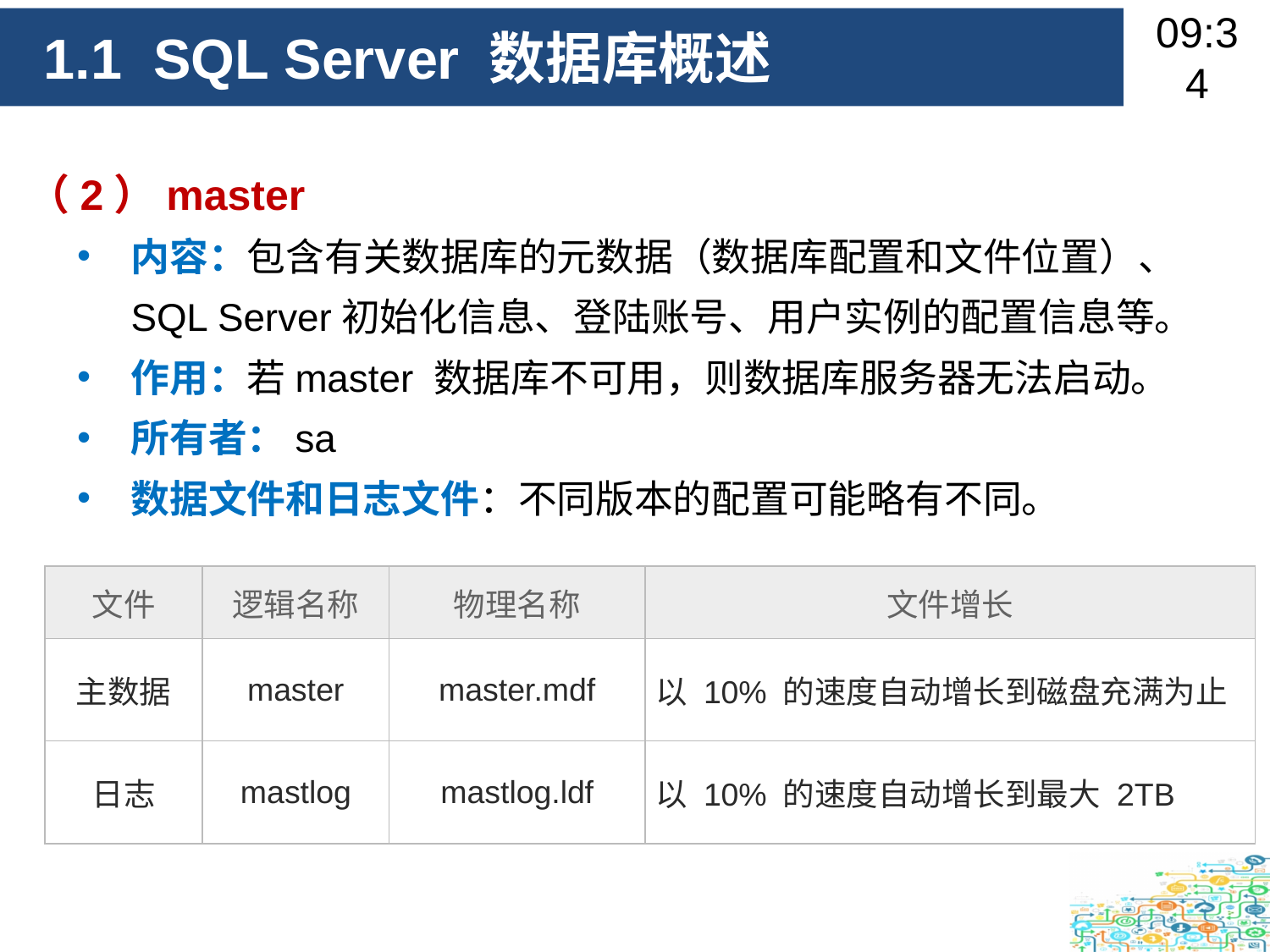

09:34
  1.1  SQL Server 数据库概述
（2）master
内容：包含有关数据库的元数据（数据库配置和文件位置）、 SQL Server初始化信息、登陆账号、用户实例的配置信息等。
作用：若master 数据库不可用，则数据库服务器无法启动。
所有者：sa
数据文件和日志文件：不同版本的配置可能略有不同。

| 文件 | 逻辑名称 | 物理名称 | 文件增长 |
| --- | --- | --- | --- |
| 主数据 | master | master.mdf | 以 10% 的速度自动增长到磁盘充满为止 |
| 日志 | mastlog | mastlog.ldf | 以 10% 的速度自动增长到最大 2TB |